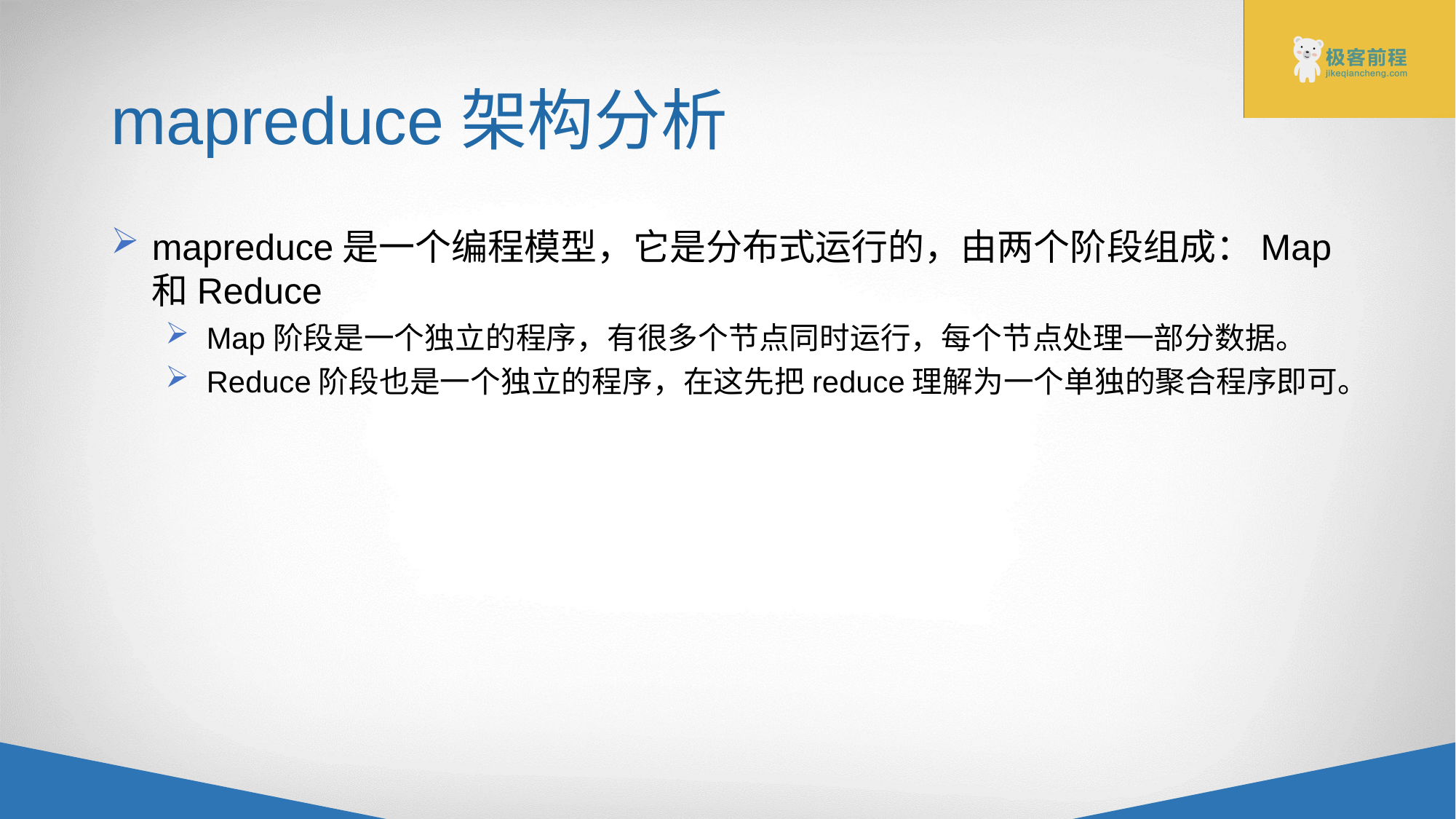

# mapreduce架构分析
mapreduce是一个编程模型，它是分布式运行的，由两个阶段组成：Map和Reduce
Map阶段是一个独立的程序，有很多个节点同时运行，每个节点处理一部分数据。
Reduce阶段也是一个独立的程序，在这先把reduce理解为一个单独的聚合程序即可。